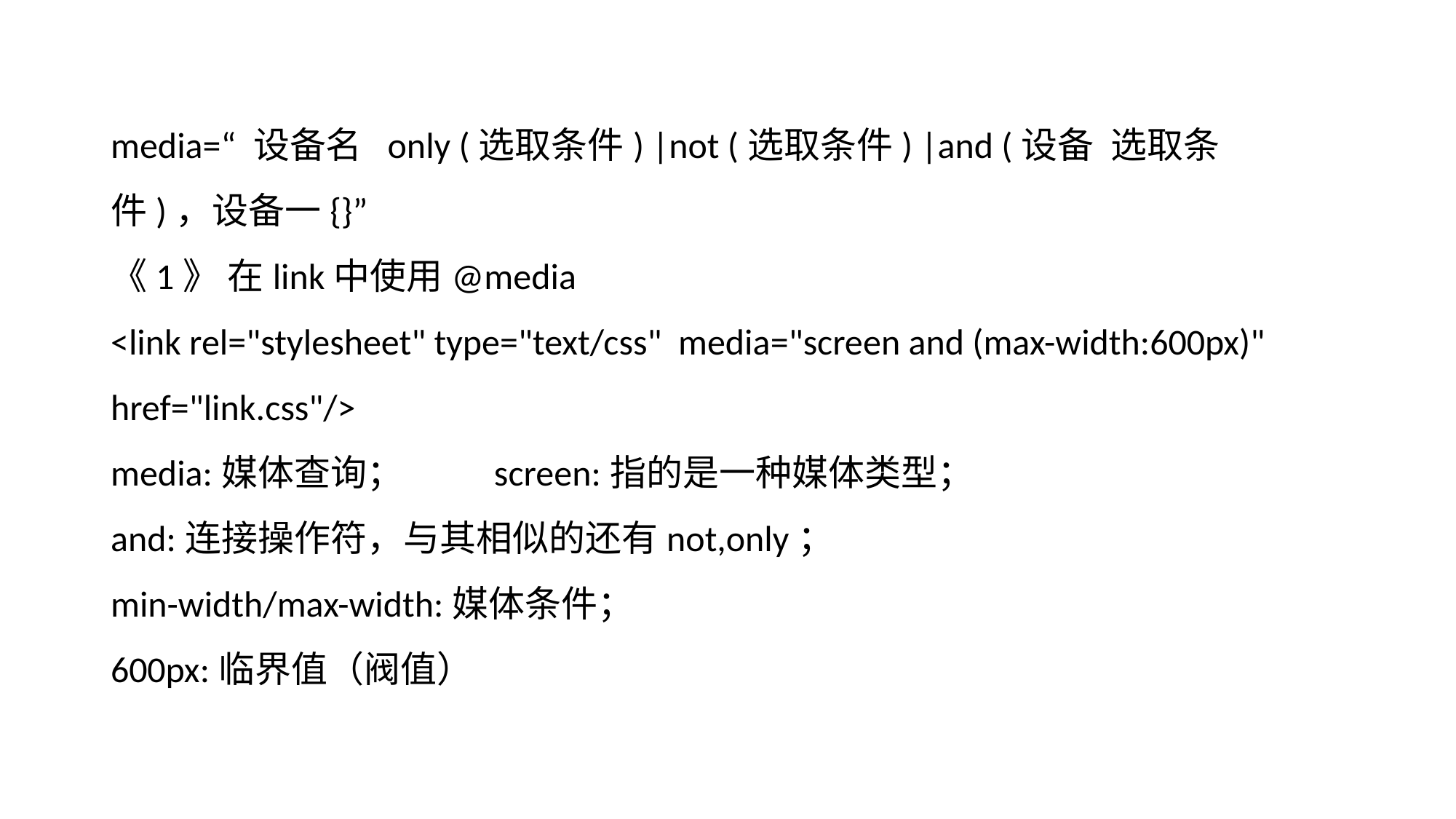

media=“ 设备名  only (选取条件) |not (选取条件) |and (设备  选取条件)，设备一{}”
《1》 在link中使用@media
<link rel="stylesheet" type="text/css"  media="screen and (max-width:600px)" href="link.css"/>
media:媒体查询；          screen:指的是一种媒体类型；
and:连接操作符，与其相似的还有not,only；
min-width/max-width:媒体条件；
600px:临界值（阀值）